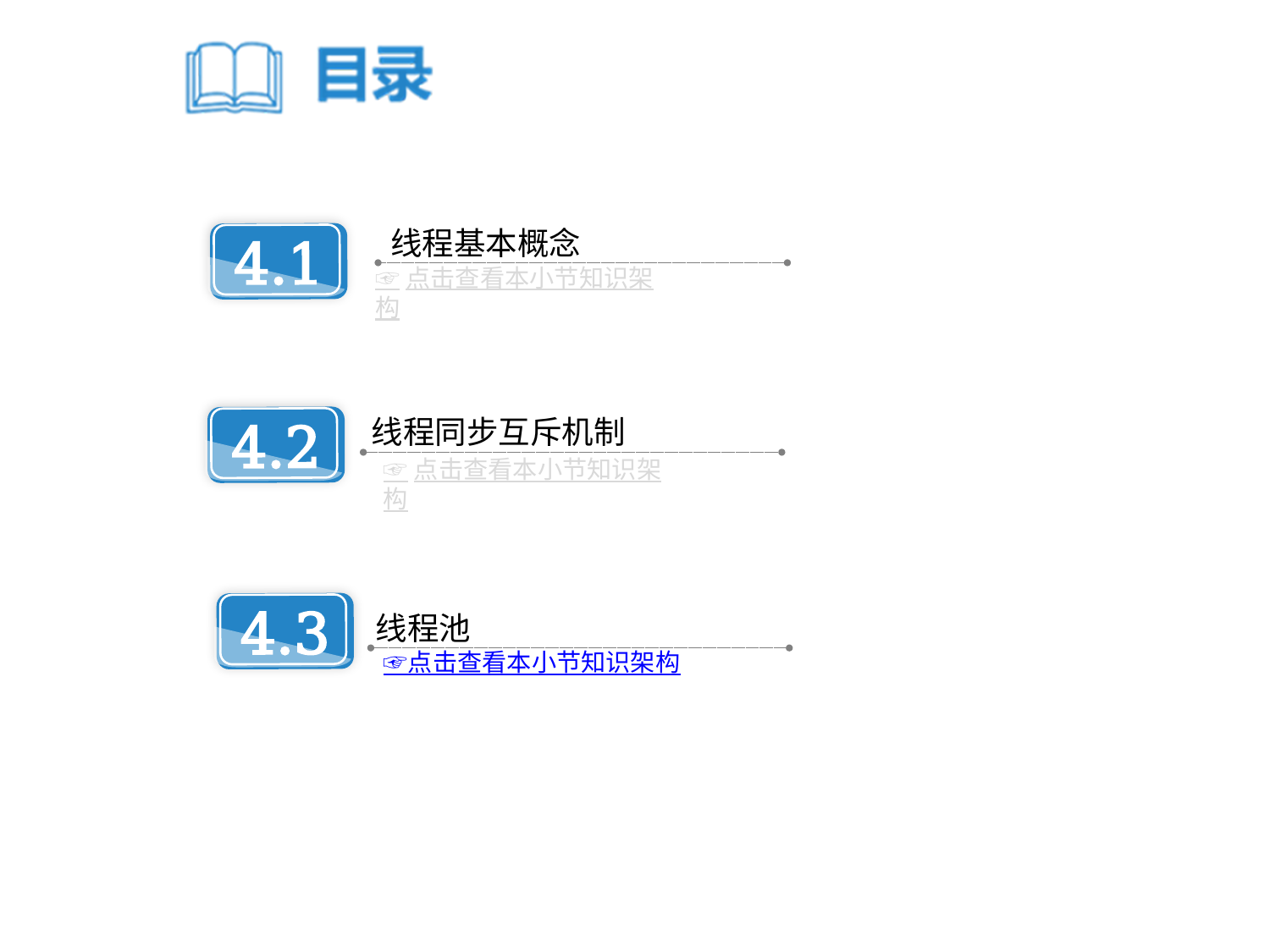

线程基本概念
4.1

☞点击查看本小节知识架构
线程同步互斥机制

4.2

☞点击查看本小节知识架构
4.3

线程池

☞点击查看本小节知识架构